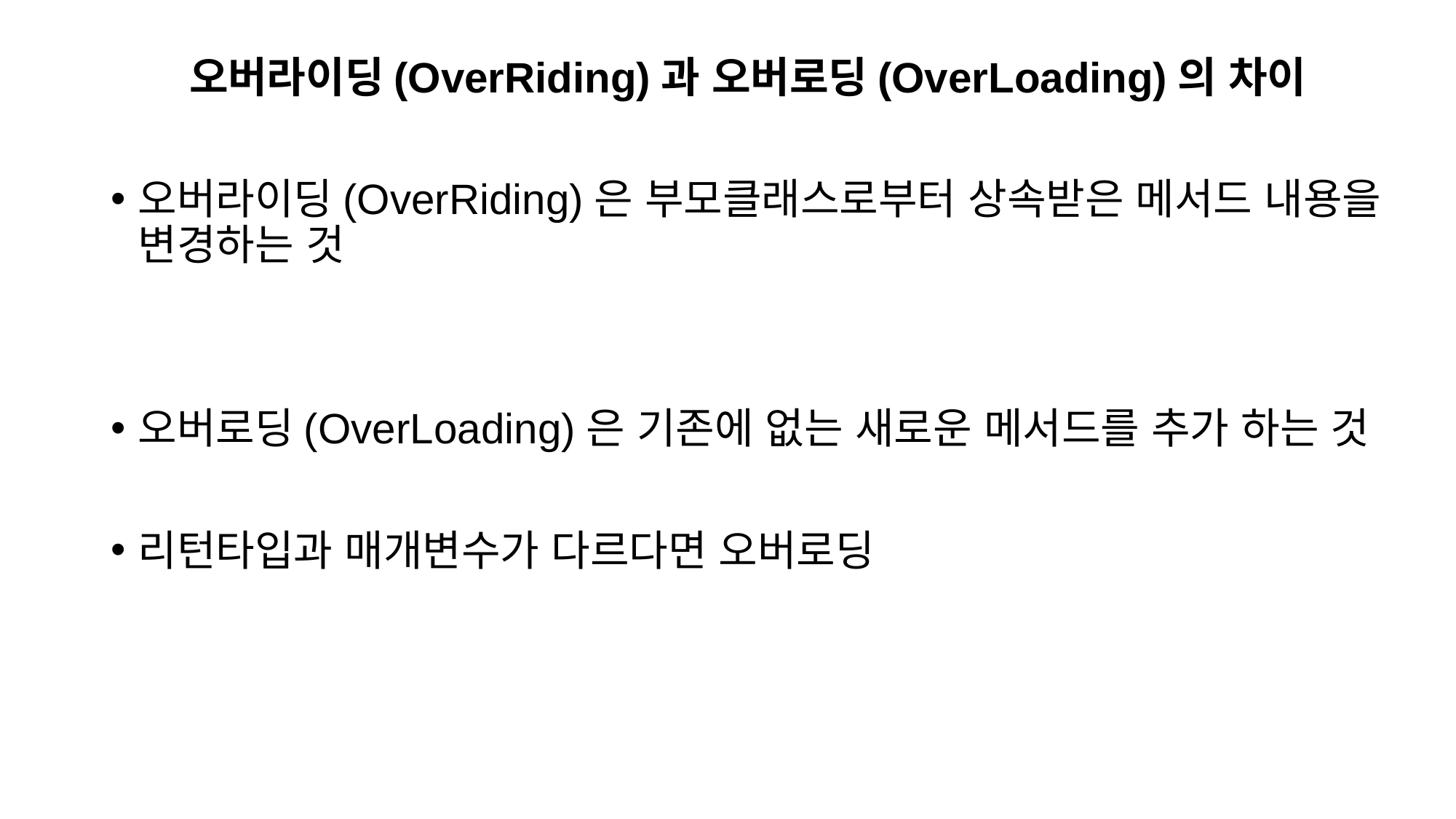

오버라이딩(OverRiding)과 오버로딩(OverLoading)의 차이

오버라이딩(OverRiding)은 부모클래스로부터 상속받은 메서드 내용을 변경하는 것

오버로딩(OverLoading)은 기존에 없는 새로운 메서드를 추가 하는 것

리턴타입과 매개변수가 다르다면 오버로딩